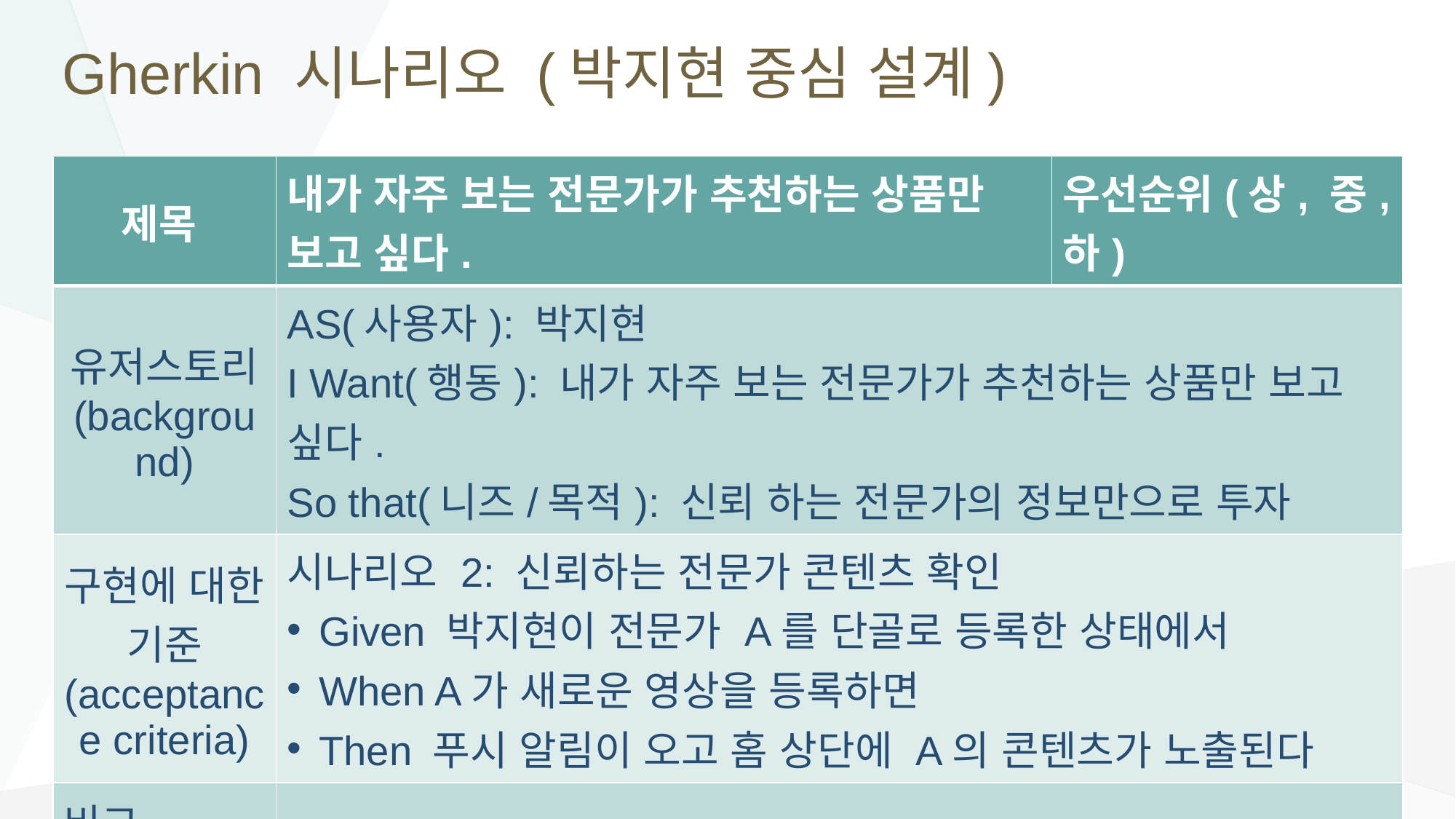

# Gherkin 시나리오 (박지현 중심 설계)
| 제목 | 내가 자주 보는 전문가가 추천하는 상품만 보고 싶다. | 우선순위(상, 중, 하) |
| --- | --- | --- |
| 유저스토리 (background) | AS(사용자): 박지현 I Want(행동): 내가 자주 보는 전문가가 추천하는 상품만 보고 싶다. So that(니즈/목적): 신뢰 하는 전문가의 정보만으로 투자 |  |
| 구현에 대한 기준 (acceptance criteria) | 시나리오 2: 신뢰하는 전문가 콘텐츠 확인 Given 박지현이 전문가 A를 단골로 등록한 상태에서 When A가 새로운 영상을 등록하면 Then 푸시 알림이 오고 홈 상단에 A의 콘텐츠가 노출된다 |  |
| 비고 |  |  |